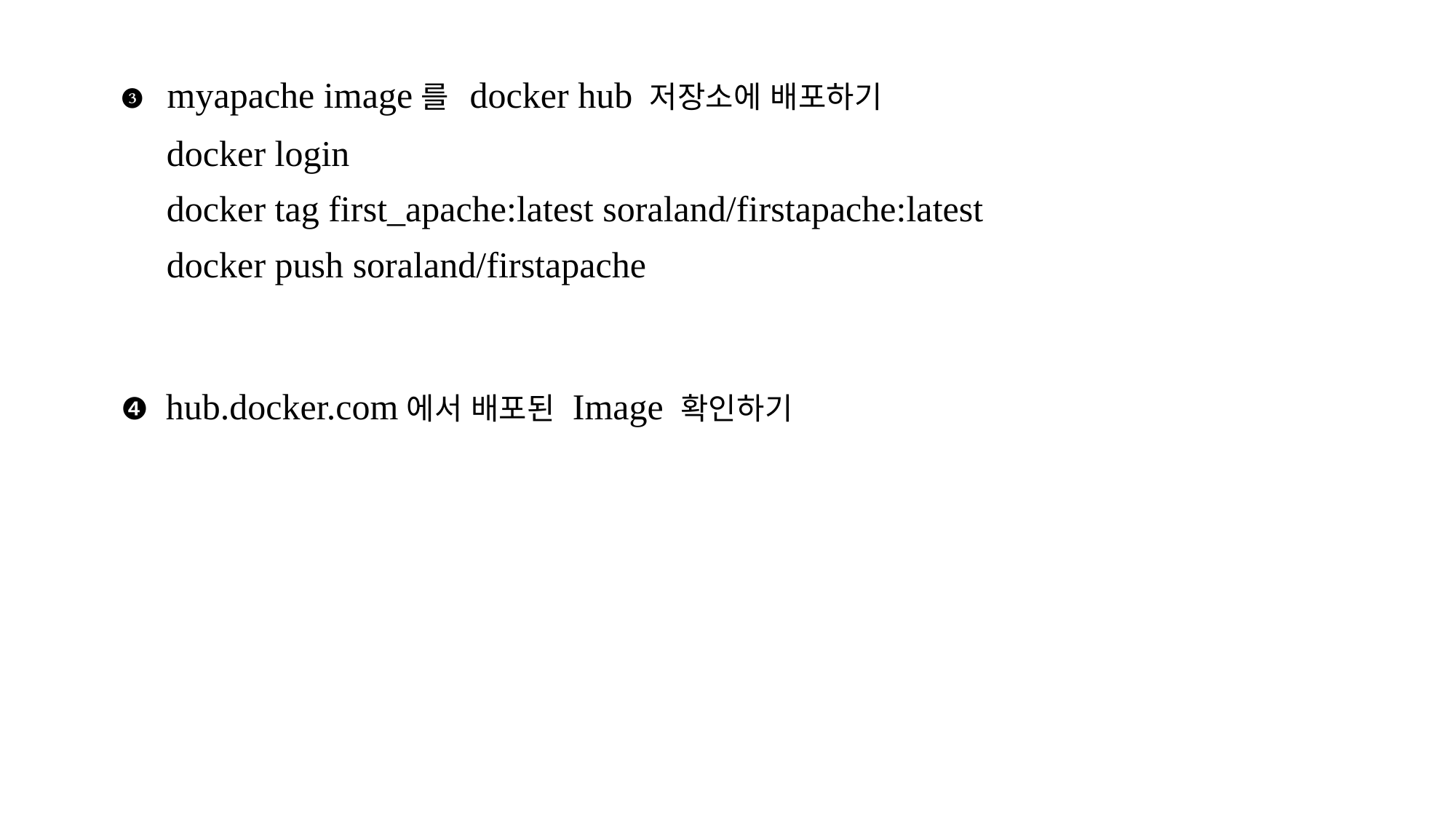

❸   myapache image를 docker hub 저장소에 배포하기
     docker login
     docker tag first_apache:latest soraland/firstapache:latest
     docker push soraland/firstapache

❹  hub.docker.com에서 배포된 Image 확인하기